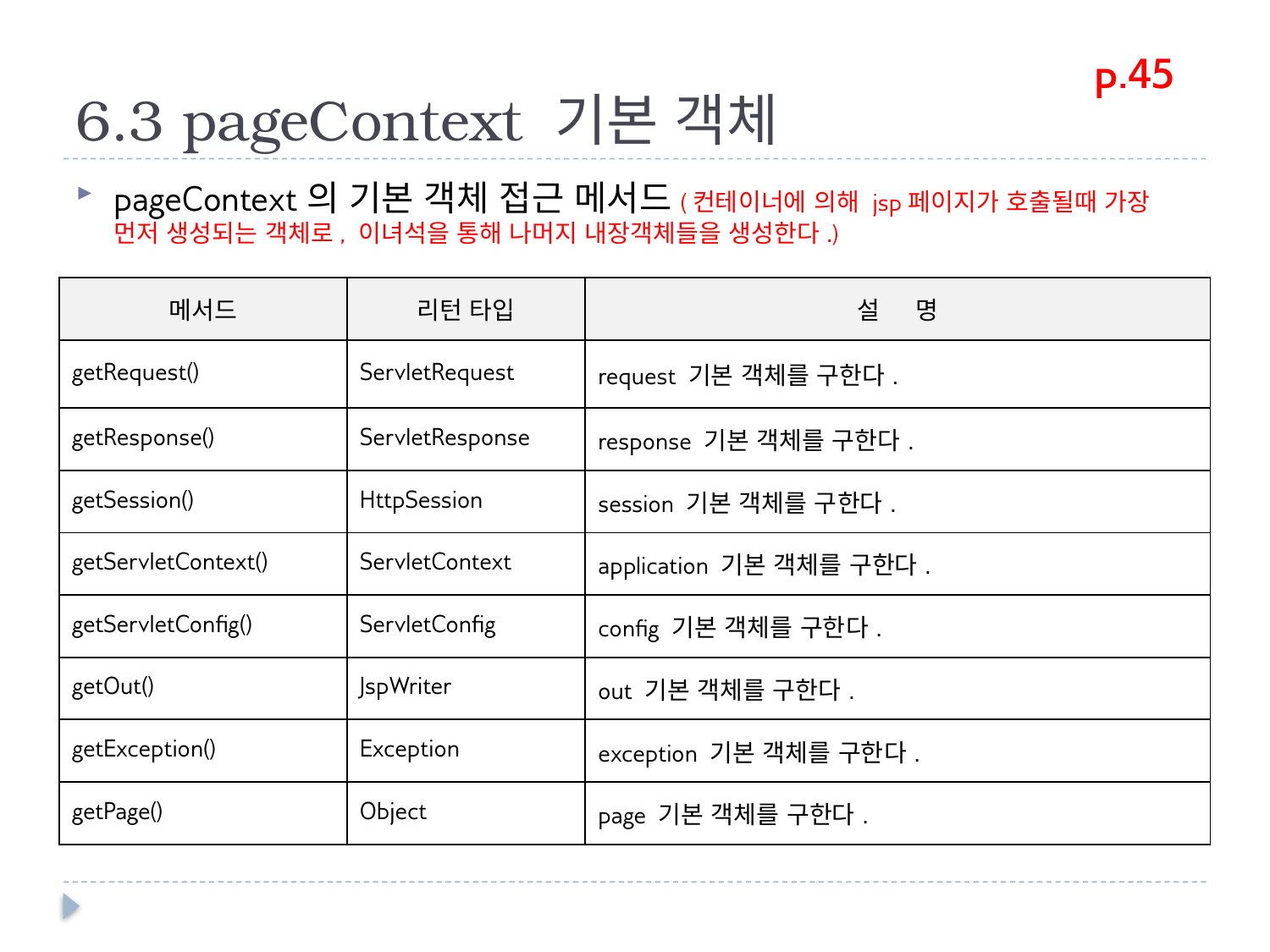

# 6.3 pageContext 기본 객체
p.45
pageContext의 기본 객체 접근 메서드(컨테이너에 의해 jsp페이지가 호출될때 가장 먼저 생성되는 객체로, 이녀석을 통해 나머지 내장객체들을 생성한다.)
| 메서드 | 리턴 타입 | 설 명 |
| --- | --- | --- |
| getRequest() | ServletRequest | request 기본 객체를 구한다. |
| getResponse() | ServletResponse | response 기본 객체를 구한다. |
| getSession() | HttpSession | session 기본 객체를 구한다. |
| getServletContext() | ServletContext | application 기본 객체를 구한다. |
| getServletConfig() | ServletConfig | config 기본 객체를 구한다. |
| getOut() | JspWriter | out 기본 객체를 구한다. |
| getException() | Exception | exception 기본 객체를 구한다. |
| getPage() | Object | page 기본 객체를 구한다. |